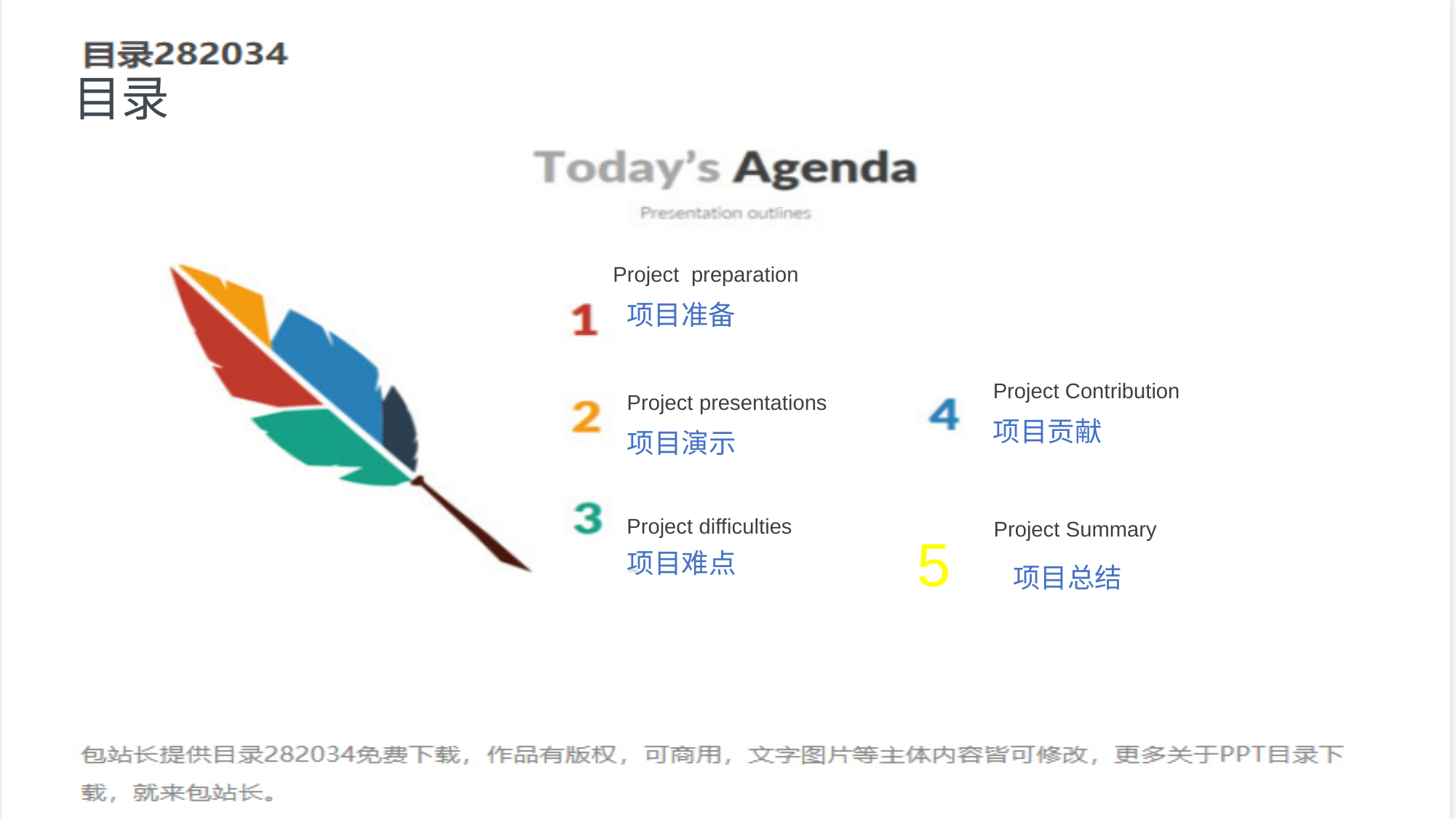

目录
Project  preparation
项目准备

Project Contribution
Project presentations
项目贡献
项目演示
Project difficulties
Project Summary
5
项目难点
项目总结